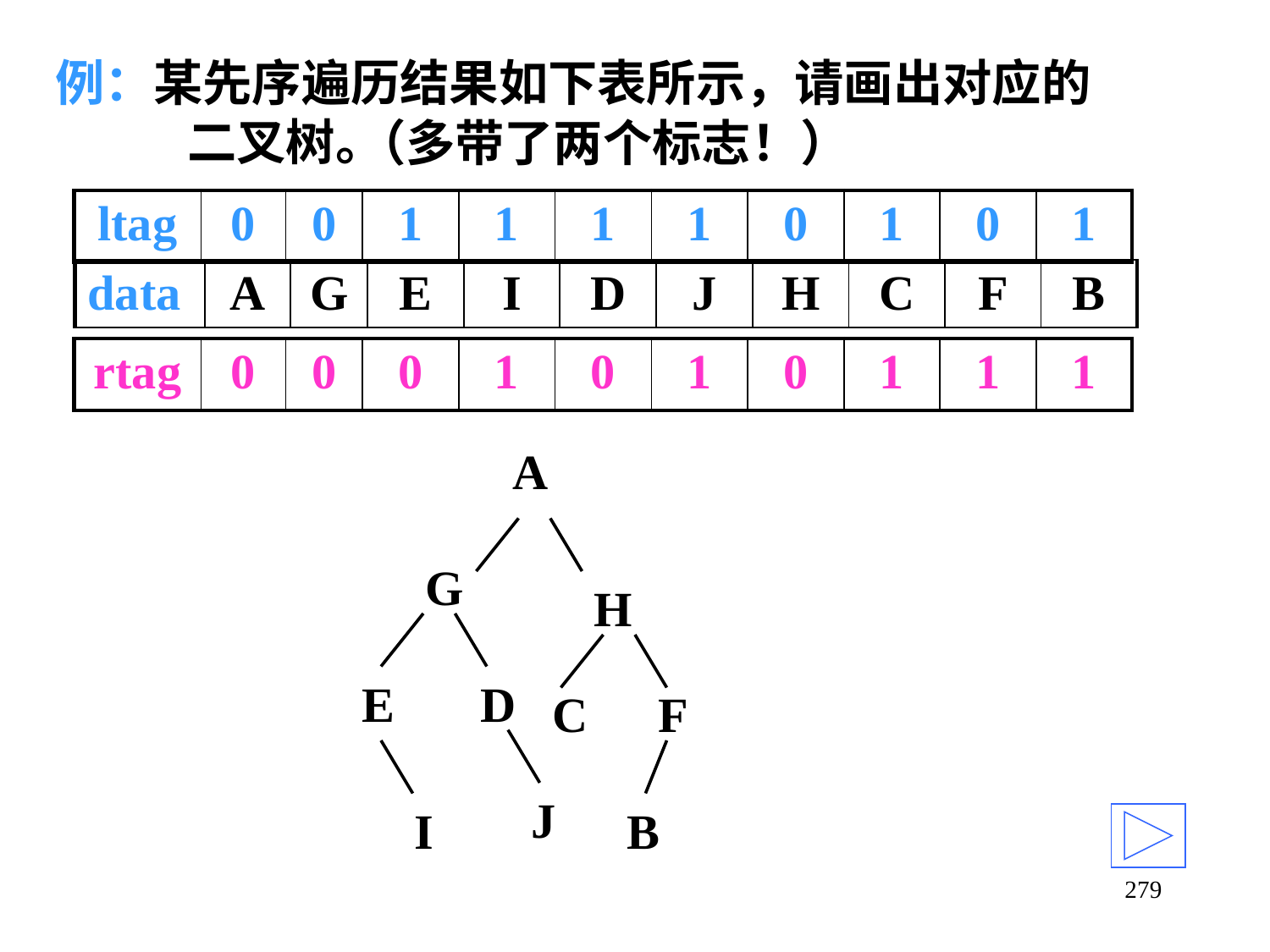

# 例：某先序遍历结果如下表所示，请画出对应的二叉树。
（多带了两个标志！）
| ltag | 0 | 0 | 1 | 1 | 1 | 1 | 0 | 1 | 0 | 1 |
| --- | --- | --- | --- | --- | --- | --- | --- | --- | --- | --- |
|  |  |  |  |  |  |  |  |  |  |  |  |
| --- | --- | --- | --- | --- | --- | --- | --- | --- | --- | --- | --- |
| data | A |  | G | E | I | D | J | H | C | F | B |
|  |  |  |  |  |  |  |  |  |  |  |  |
| rtag | 0 | 0 | 0 | 1 | 0 | 1 | 0 | 1 | 1 | 1 |
| --- | --- | --- | --- | --- | --- | --- | --- | --- | --- | --- |
A

G
H

E
D
C
F

J
I
B

279